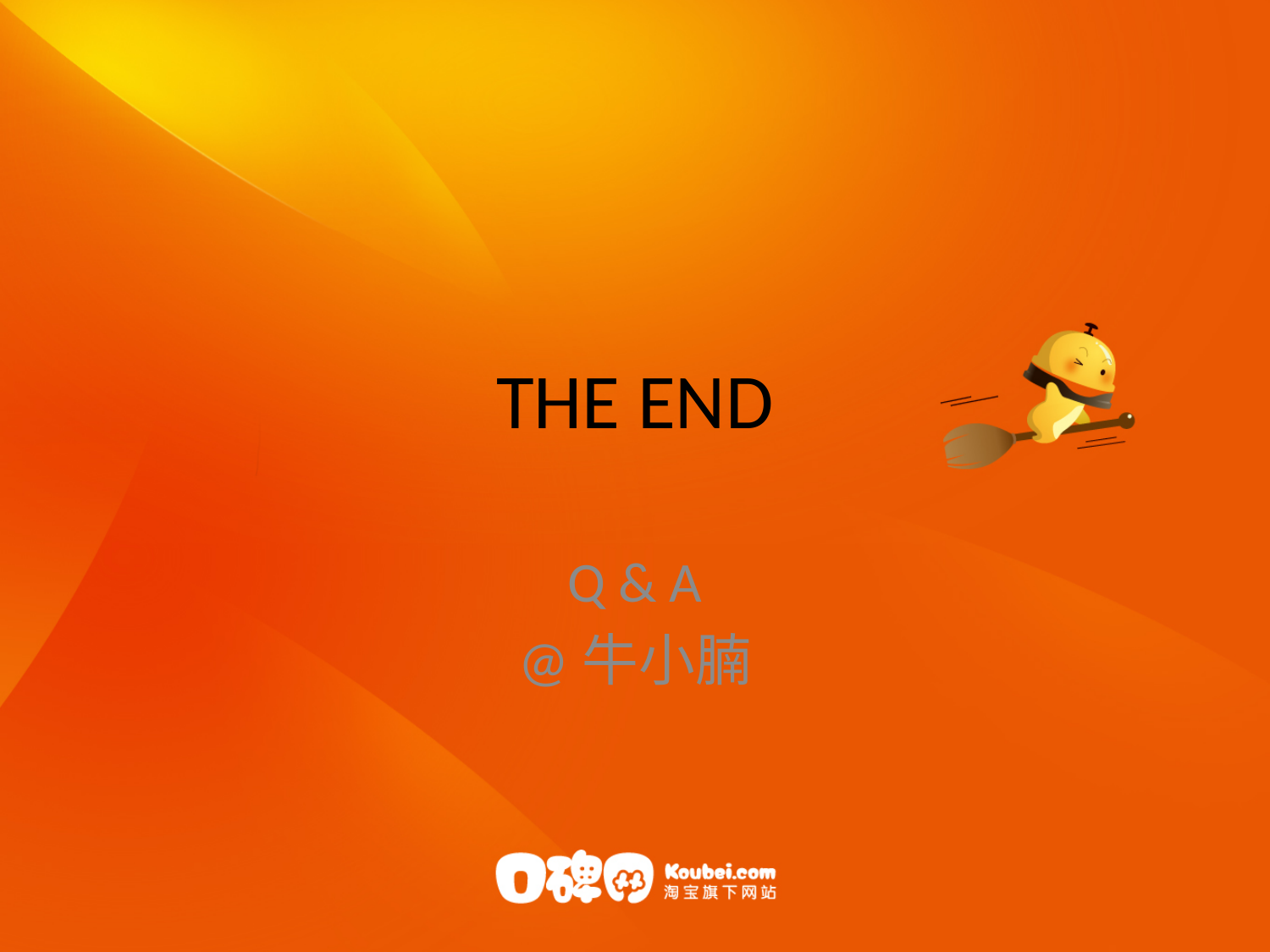

# THE END
Q & A
@牛小腩